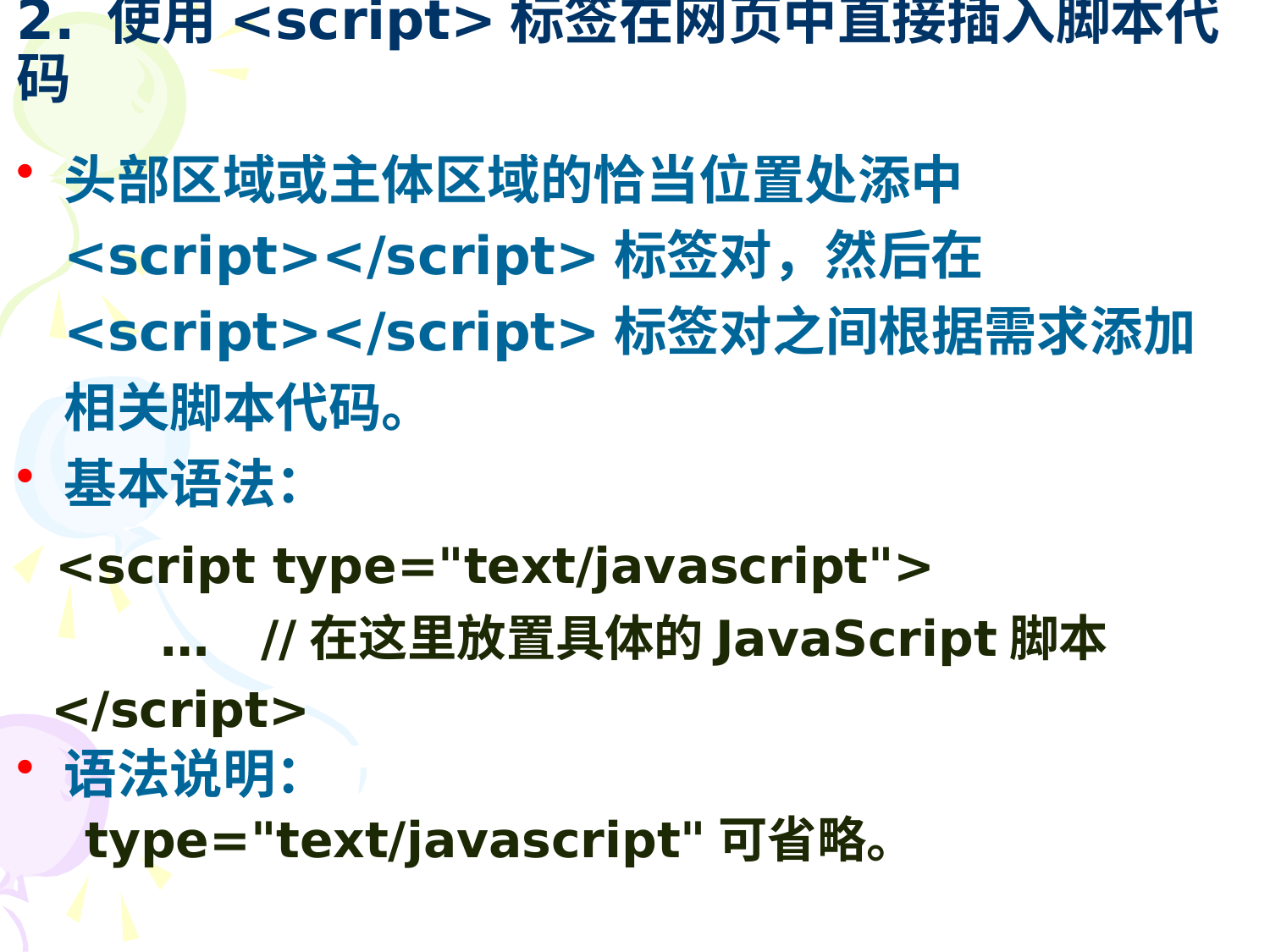

# 2. 使用<script>标签在网页中直接插入脚本代码
头部区域或主体区域的恰当位置处添中<script></script>标签对，然后在<script></script>标签对之间根据需求添加相关脚本代码。
基本语法：
  <script type="text/javascript">
	 …   //在这里放置具体的JavaScript脚本
  </script>
语法说明：
    type="text/javascript"可省略。